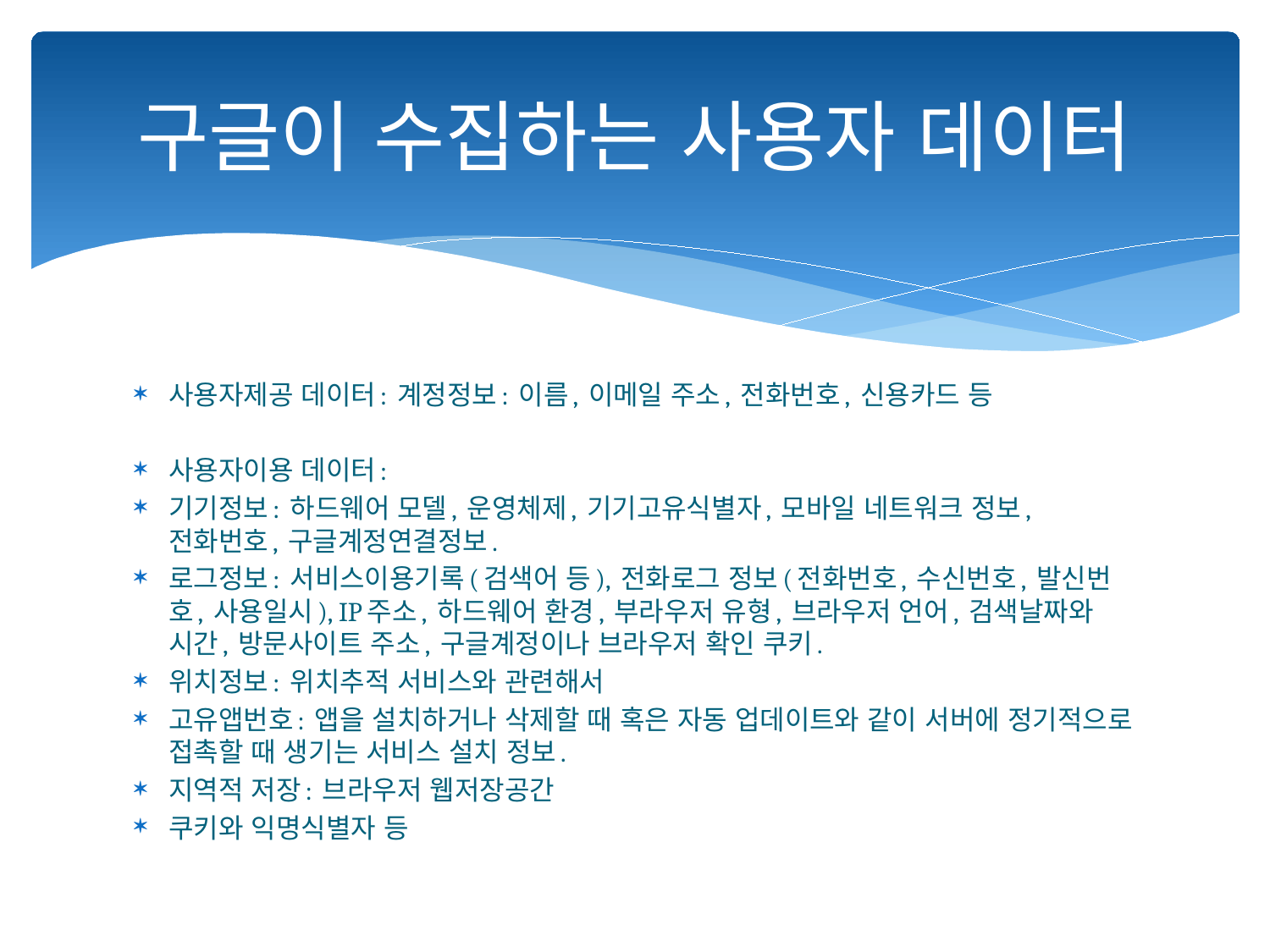

# 구글이 수집하는 사용자 데이터
사용자제공 데이터: 계정정보: 이름, 이메일 주소, 전화번호, 신용카드 등

사용자이용 데이터:
기기정보: 하드웨어 모델, 운영체제, 기기고유식별자, 모바일 네트워크 정보, 전화번호, 구글계정연결정보.
로그정보: 서비스이용기록(검색어 등), 전화로그 정보(전화번호, 수신번호, 발신번호, 사용일시), IP주소, 하드웨어 환경, 부라우저 유형, 브라우저 언어, 검색날짜와 시간, 방문사이트 주소, 구글계정이나 브라우저 확인 쿠키.
위치정보: 위치추적 서비스와 관련해서
고유앱번호: 앱을 설치하거나 삭제할 때 혹은 자동 업데이트와 같이 서버에 정기적으로 접촉할 때 생기는 서비스 설치 정보.
지역적 저장: 브라우저 웹저장공간
쿠키와 익명식별자 등